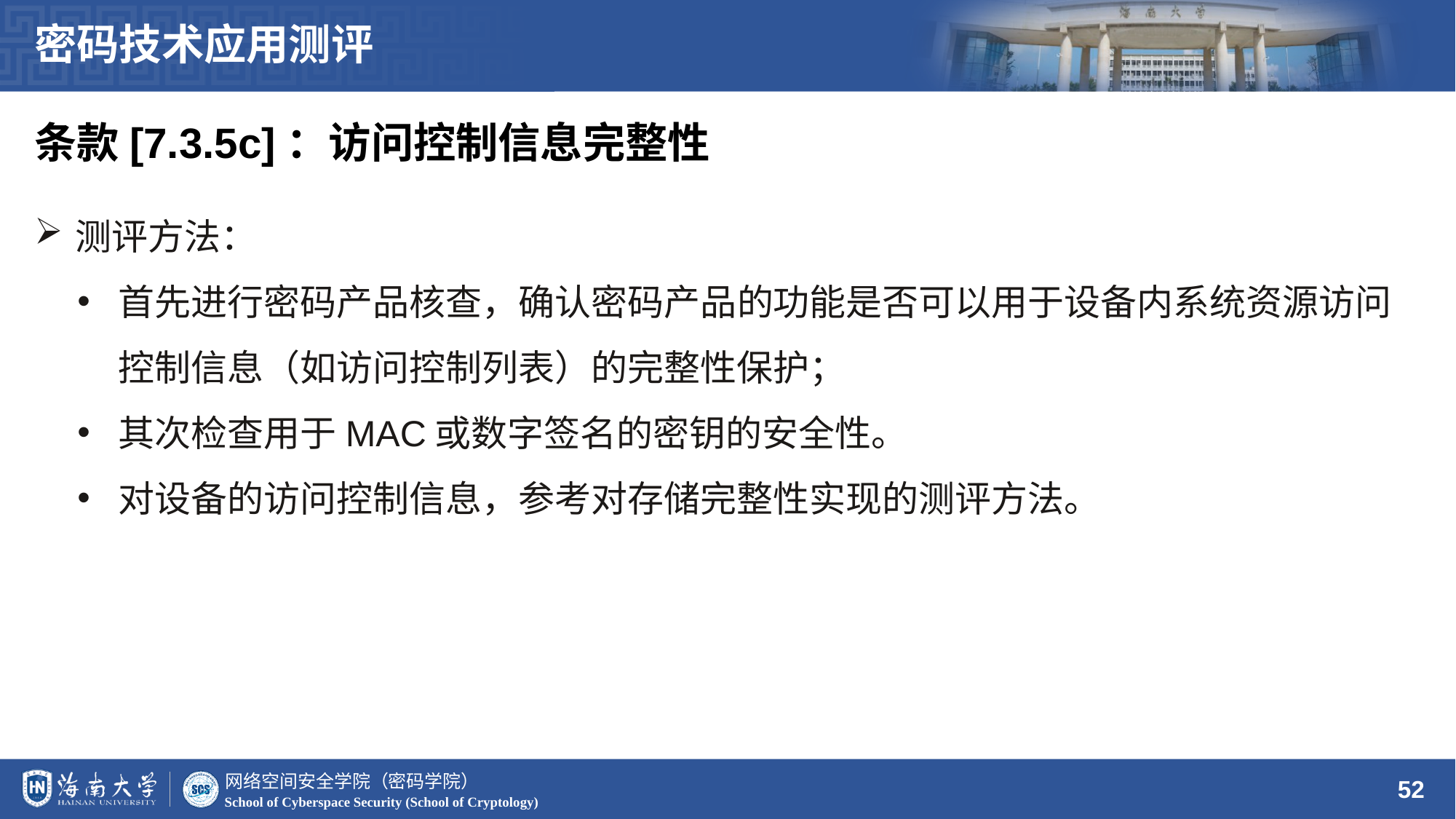

密码技术应用测评
条款[7.3.5c]：访问控制信息完整性
测评方法：
首先进行密码产品核查，确认密码产品的功能是否可以用于设备内系统资源访问控制信息（如访问控制列表）的完整性保护；
其次检查用于MAC或数字签名的密钥的安全性。
对设备的访问控制信息，参考对存储完整性实现的测评方法。
52